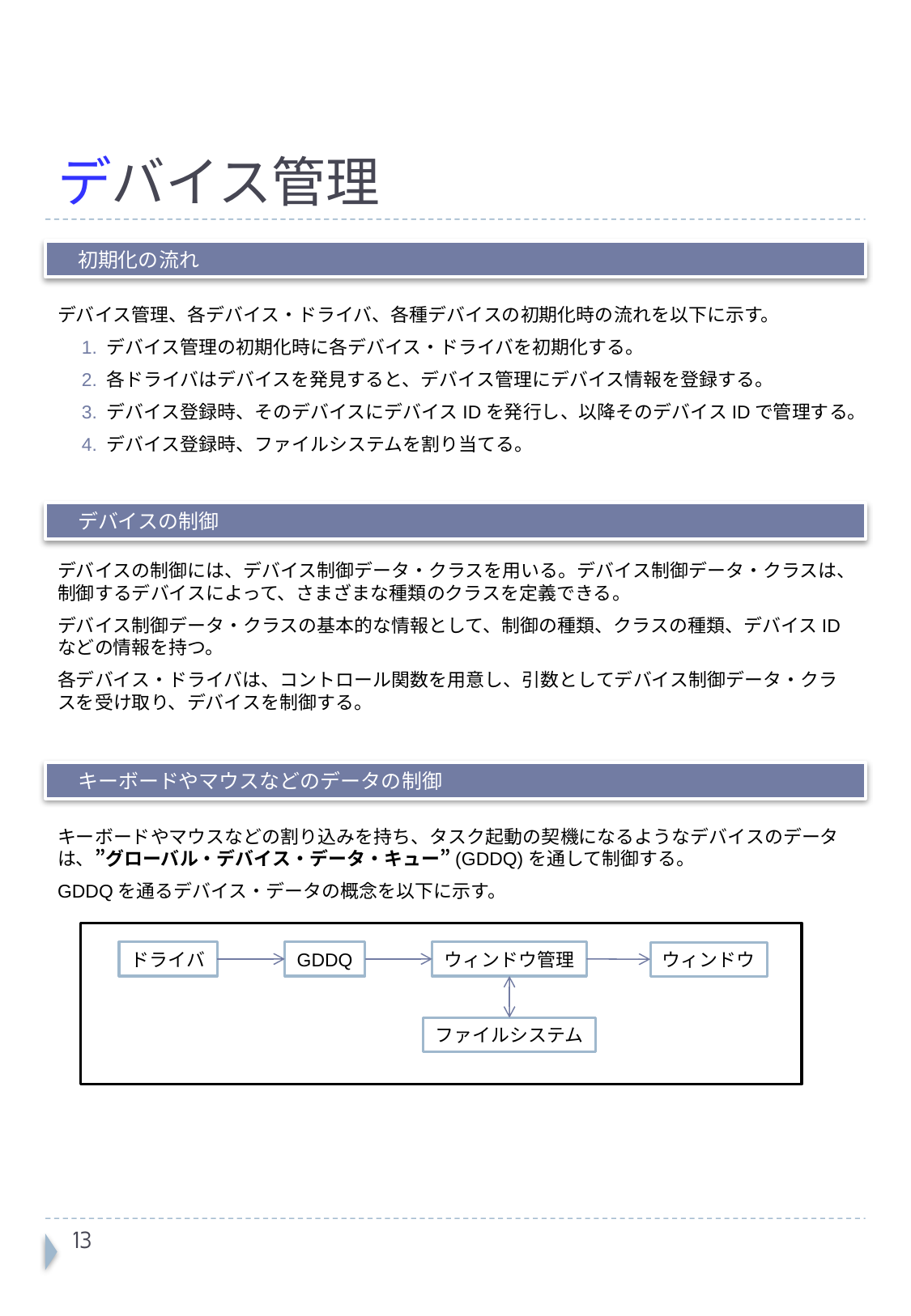

# デバイス管理
　初期化の流れ
デバイス管理、各デバイス・ドライバ、各種デバイスの初期化時の流れを以下に示す。
デバイス管理の初期化時に各デバイス・ドライバを初期化する。
各ドライバはデバイスを発見すると、デバイス管理にデバイス情報を登録する。
デバイス登録時、そのデバイスにデバイスIDを発行し、以降そのデバイスIDで管理する。
デバイス登録時、ファイルシステムを割り当てる。
　デバイスの制御
デバイスの制御には、デバイス制御データ・クラスを用いる。デバイス制御データ・クラスは、制御するデバイスによって、さまざまな種類のクラスを定義できる。
デバイス制御データ・クラスの基本的な情報として、制御の種類、クラスの種類、デバイスIDなどの情報を持つ。
各デバイス・ドライバは、コントロール関数を用意し、引数としてデバイス制御データ・クラスを受け取り、デバイスを制御する。
　キーボードやマウスなどのデータの制御
キーボードやマウスなどの割り込みを持ち、タスク起動の契機になるようなデバイスのデータは、”グローバル・デバイス・データ・キュー”(GDDQ)を通して制御する。
GDDQを通るデバイス・データの概念を以下に示す。

ドライバ
GDDQ
ウィンドウ管理
ウィンドウ
ファイルシステム
13